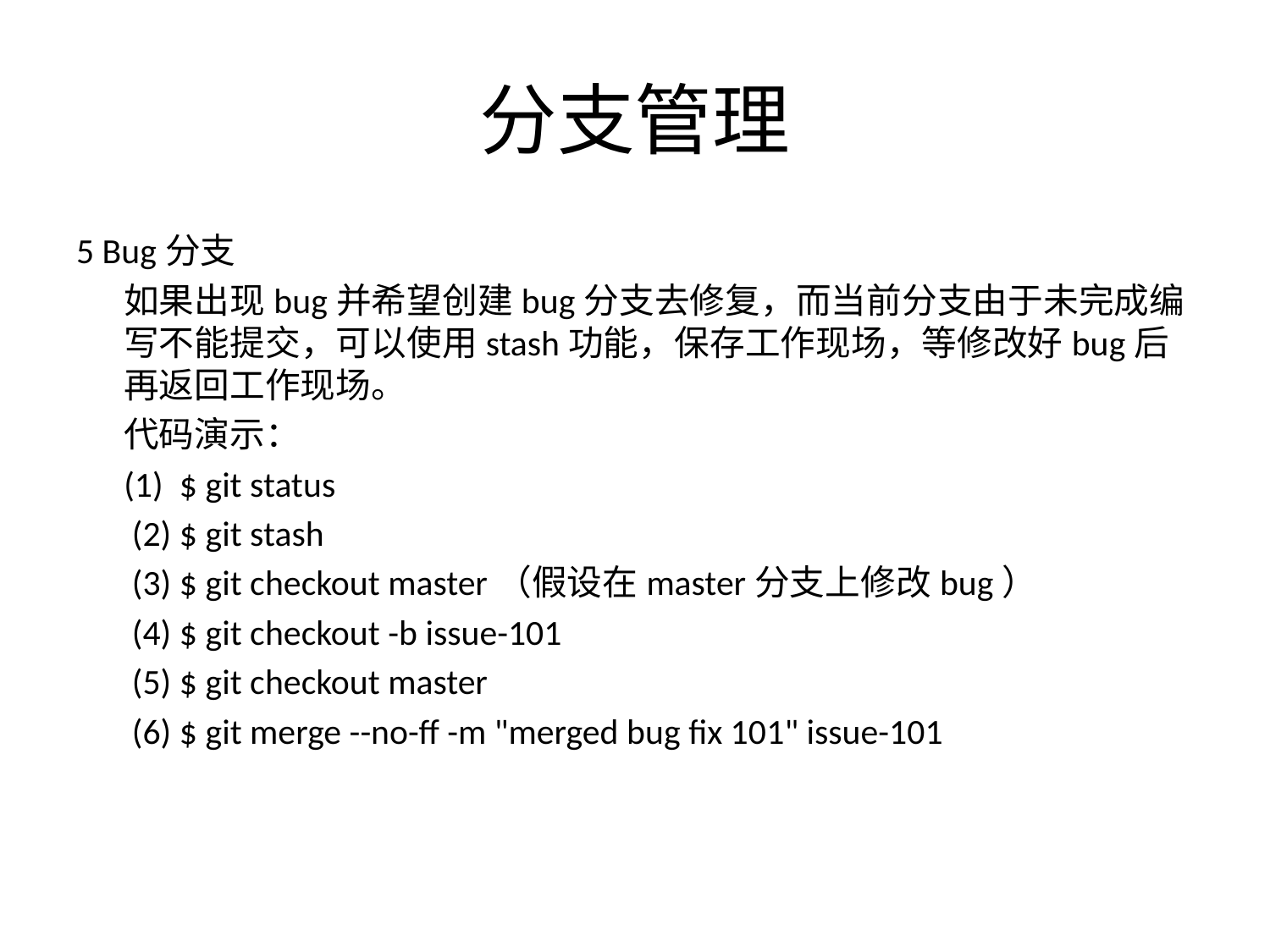

# 分支管理
5 Bug分支
 	如果出现bug并希望创建bug分支去修复，而当前分支由于未完成编写不能提交，可以使用stash功能，保存工作现场，等修改好bug后再返回工作现场。
	代码演示：
	(1)  $ git status
	 (2) $ git stash
	 (3) $ git checkout master（假设在master分支上修改bug）
	 (4) $ git checkout -b issue-101
	 (5) $ git checkout master
	 (6) $ git merge --no-ff -m "merged bug fix 101" issue-101